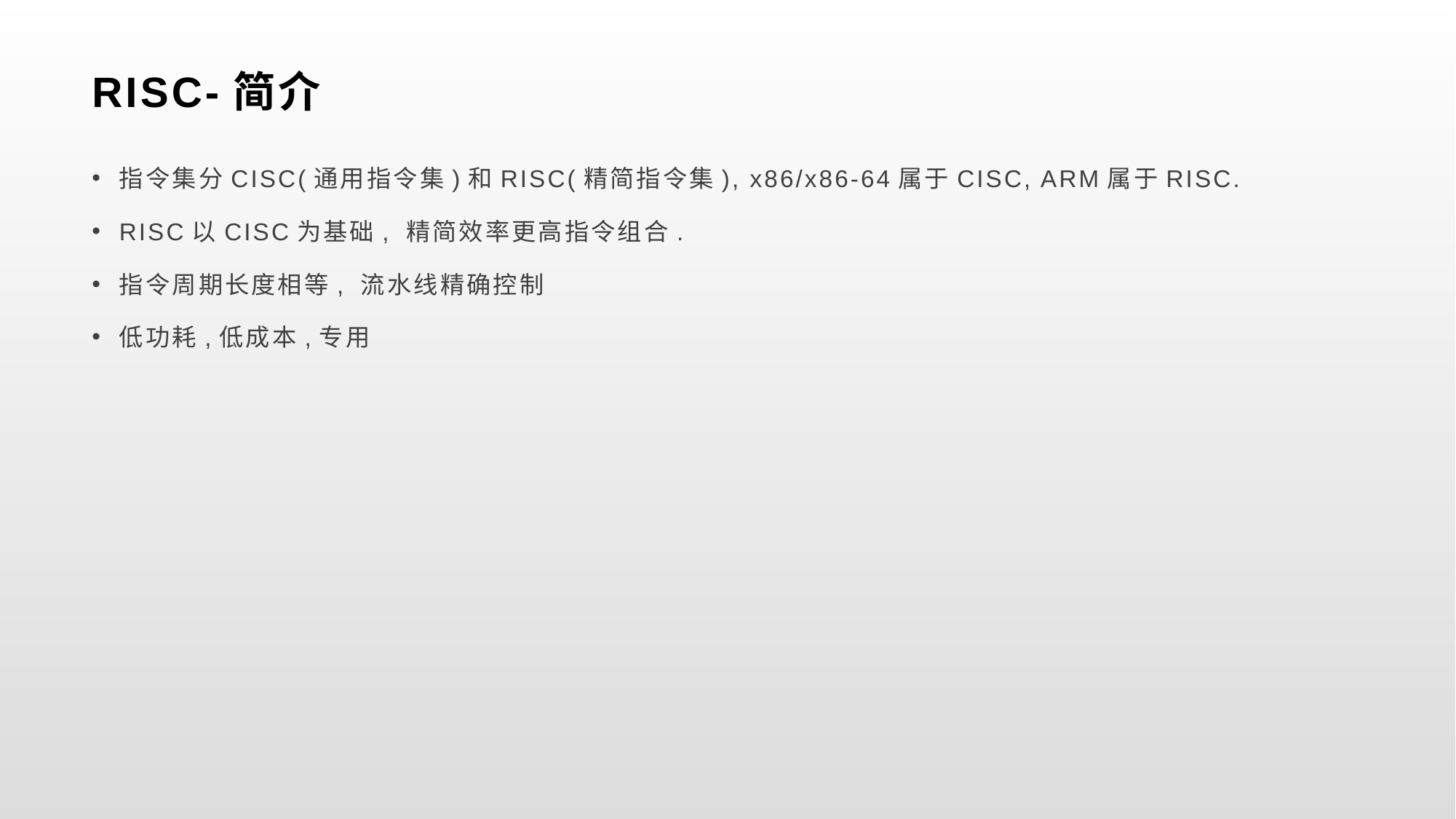

# RISC-简介
指令集分CISC(通用指令集)和RISC(精简指令集), x86/x86-64属于CISC, ARM属于RISC.
RISC以CISC为基础, 精简效率更高指令组合.
指令周期长度相等, 流水线精确控制
低功耗,低成本,专用